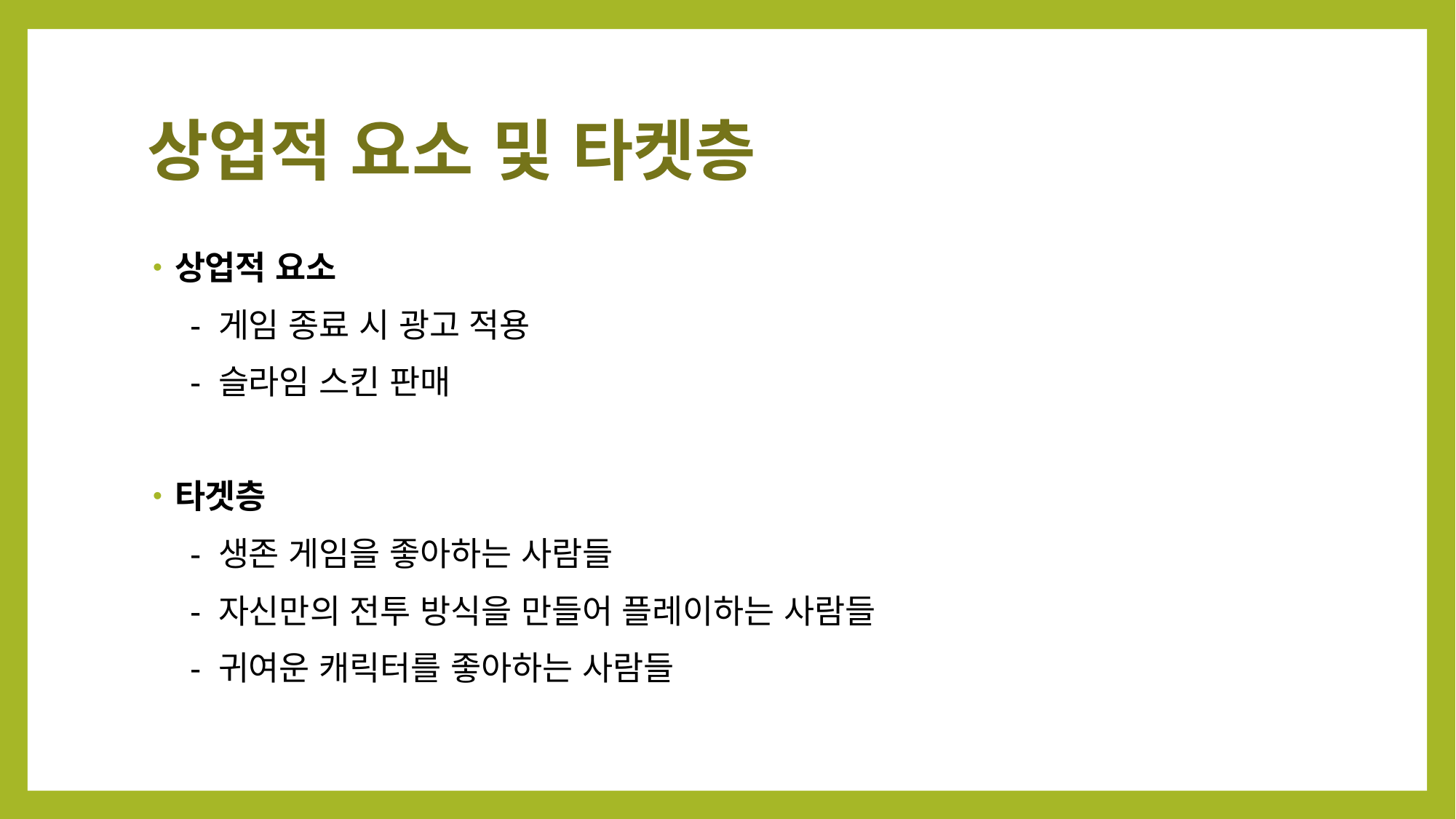

# 상업적 요소 및 타켓층
상업적 요소
    - 게임 종료 시 광고 적용
    - 슬라임 스킨 판매

타겟층
    - 생존 게임을 좋아하는 사람들
    - 자신만의 전투 방식을 만들어 플레이하는 사람들
    - 귀여운 캐릭터를 좋아하는 사람들